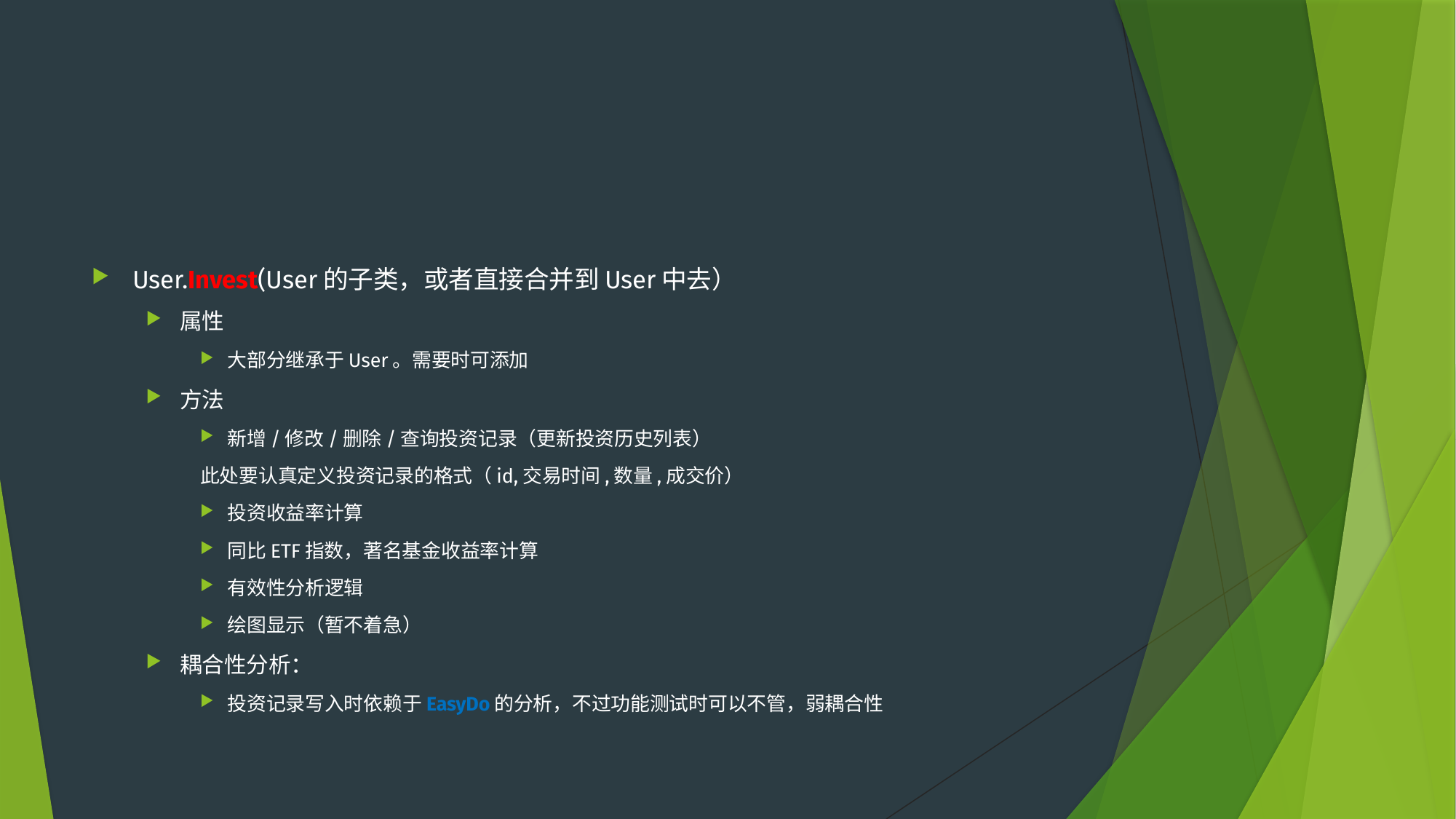

#
User.Invest(User的子类，或者直接合并到User中去）
属性
大部分继承于User。需要时可添加
方法
新增/修改/删除/查询投资记录（更新投资历史列表）
此处要认真定义投资记录的格式（id,交易时间,数量,成交价）
投资收益率计算
同比ETF指数，著名基金收益率计算
有效性分析逻辑
绘图显示（暂不着急）
耦合性分析：
投资记录写入时依赖于EasyDo的分析，不过功能测试时可以不管，弱耦合性